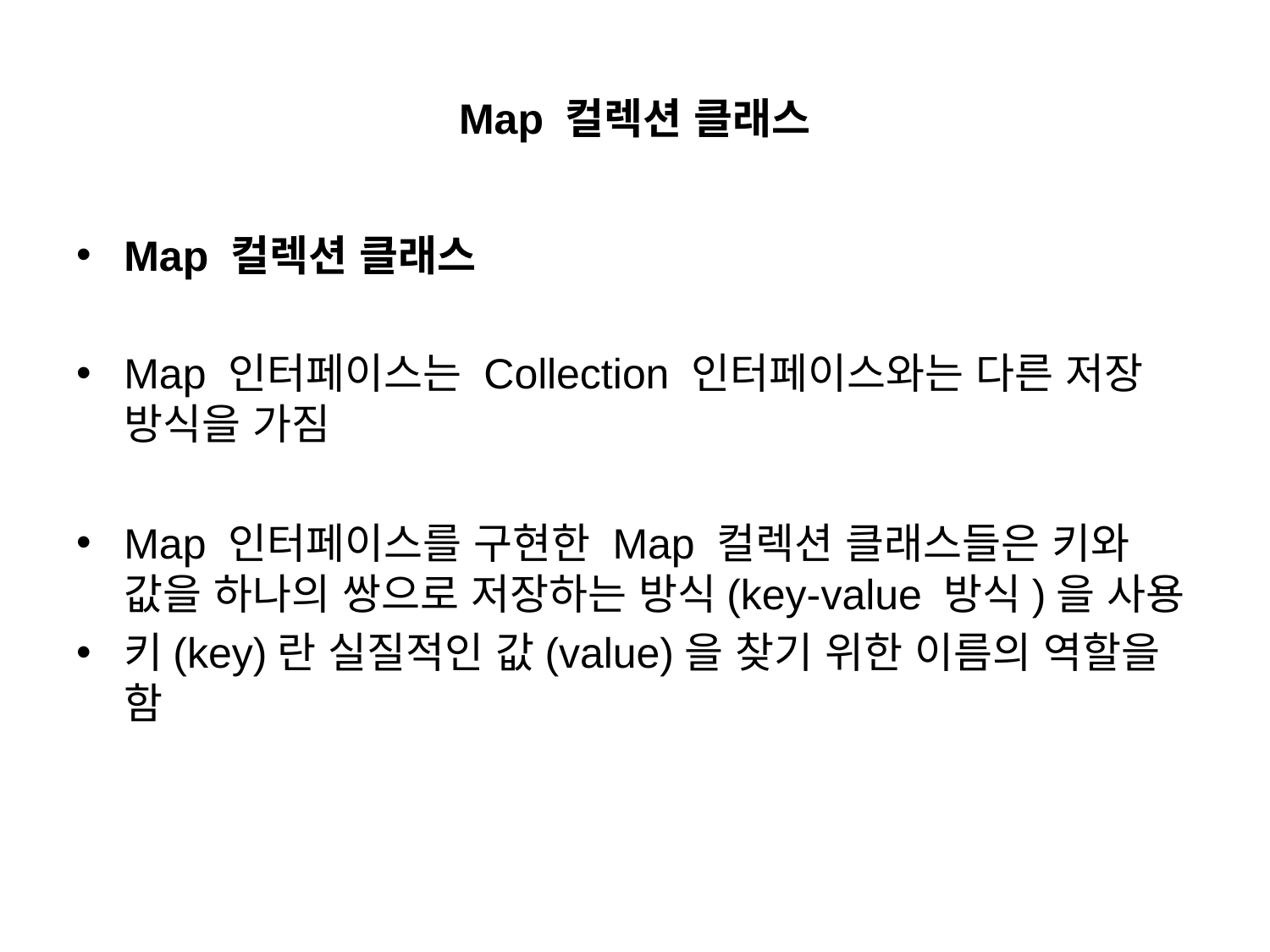

# Map 컬렉션 클래스
Map 컬렉션 클래스

Map 인터페이스는 Collection 인터페이스와는 다른 저장 방식을 가짐

Map 인터페이스를 구현한 Map 컬렉션 클래스들은 키와 값을 하나의 쌍으로 저장하는 방식(key-value 방식)을 사용
키(key)란 실질적인 값(value)을 찾기 위한 이름의 역할을 함